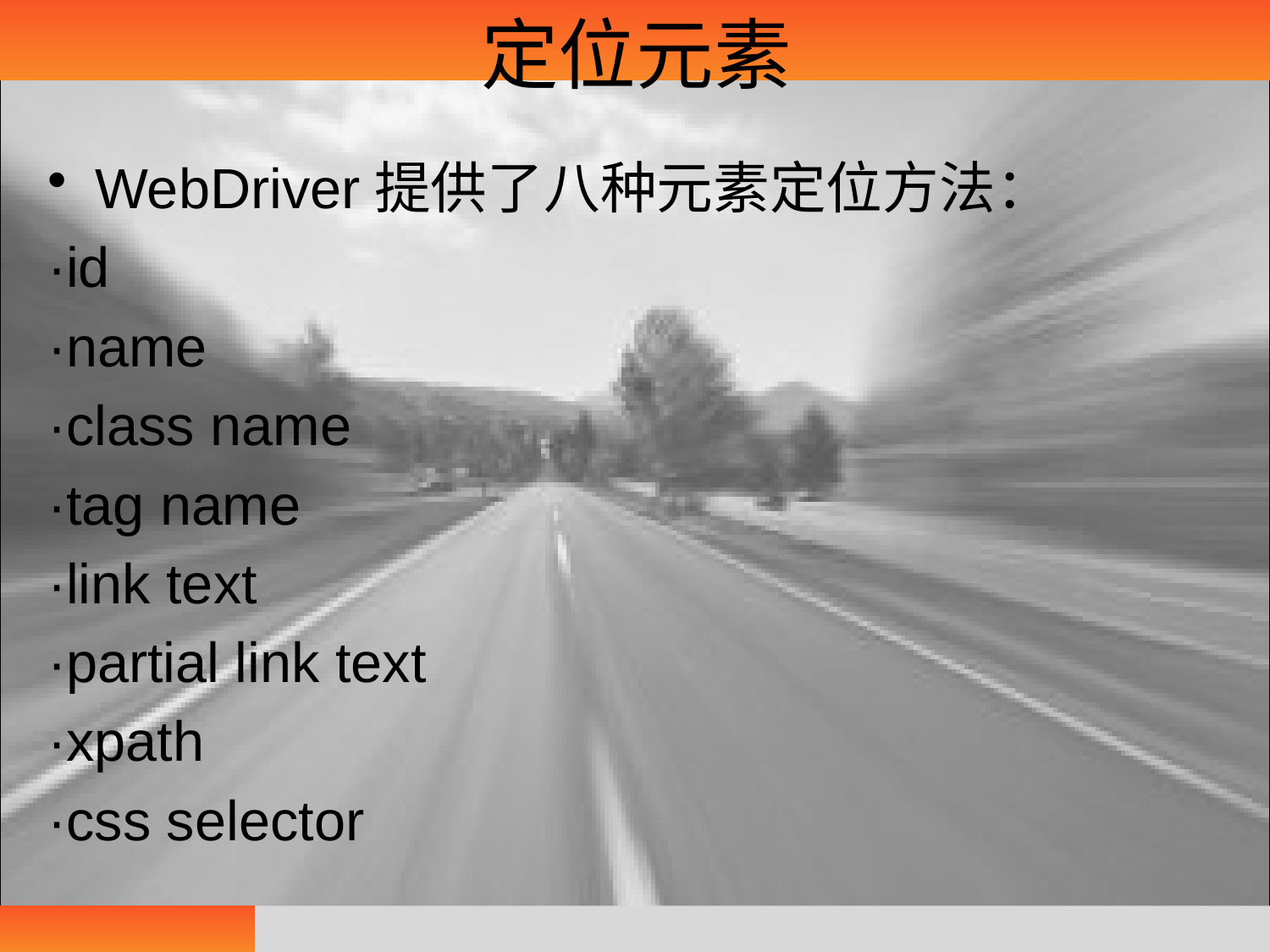

# 定位元素
WebDriver提供了八种元素定位方法：
·id
·name
·class name
·tag name
·link text
·partial link text
·xpath
·css selector